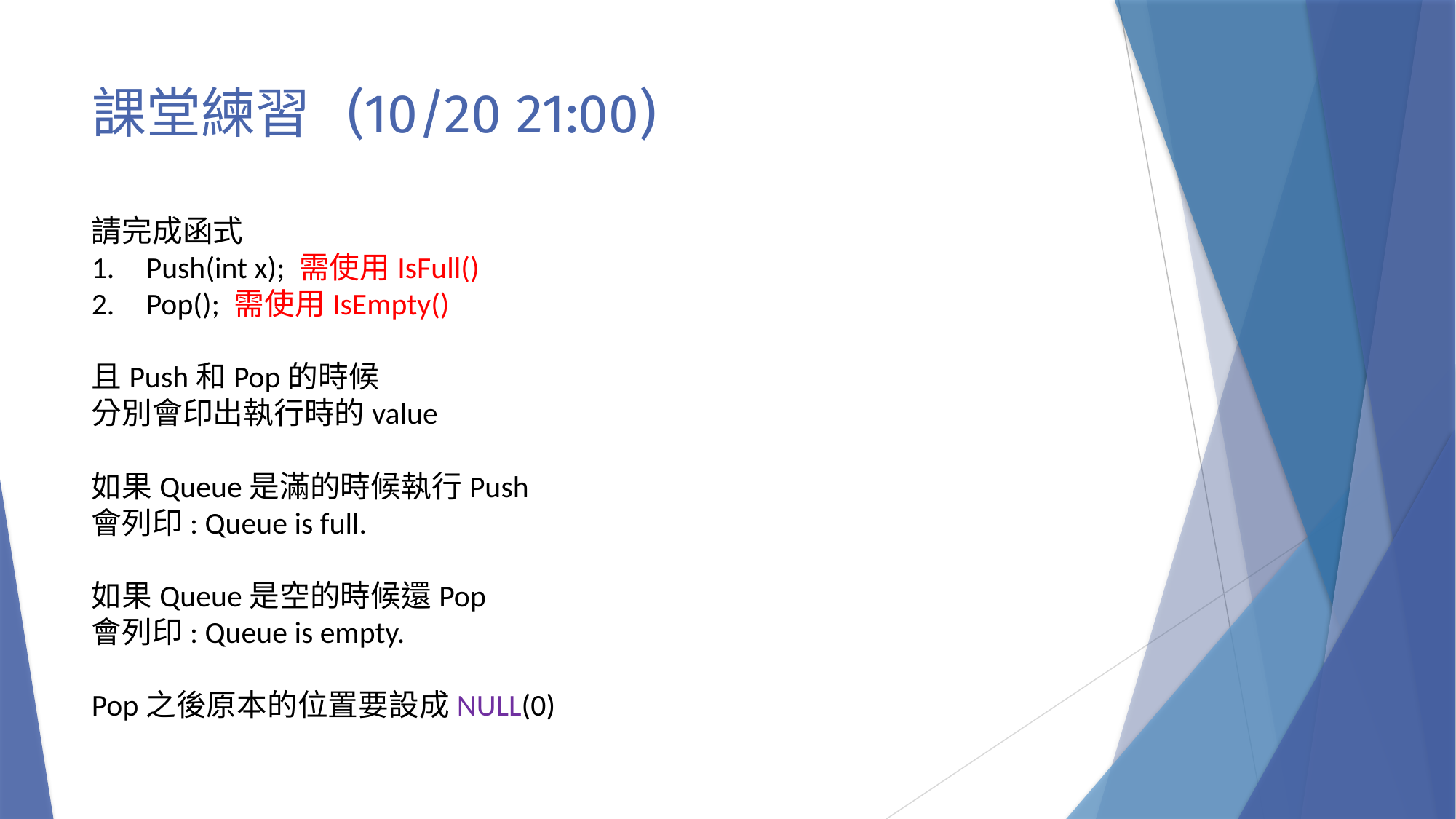

# 課堂練習  (10/20 21:00)
請完成函式
Push(int x); 需使用IsFull()
Pop(); 需使用IsEmpty()

且Push和Pop的時候
分別會印出執行時的value
如果Queue是滿的時候執行Push
會列印: Queue is full.
如果Queue是空的時候還Pop
會列印: Queue is empty.
Pop之後原本的位置要設成NULL(0)